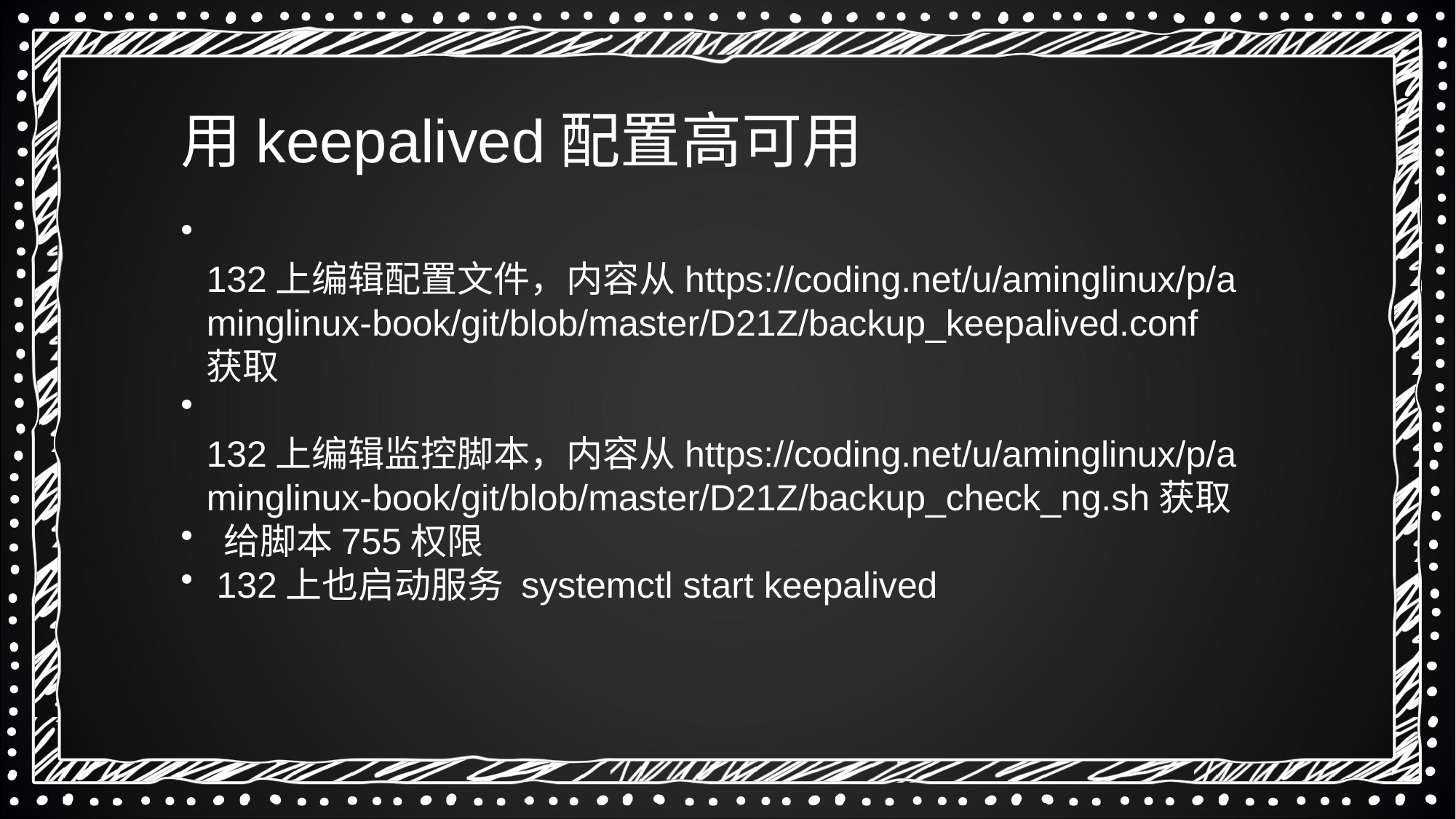

用keepalived配置高可用
 132上编辑配置文件，内容从https://coding.net/u/aminglinux/p/aminglinux-book/git/blob/master/D21Z/backup_keepalived.conf获取
 132上编辑监控脚本，内容从https://coding.net/u/aminglinux/p/aminglinux-book/git/blob/master/D21Z/backup_check_ng.sh获取
 给脚本755权限
 132上也启动服务 systemctl start keepalived